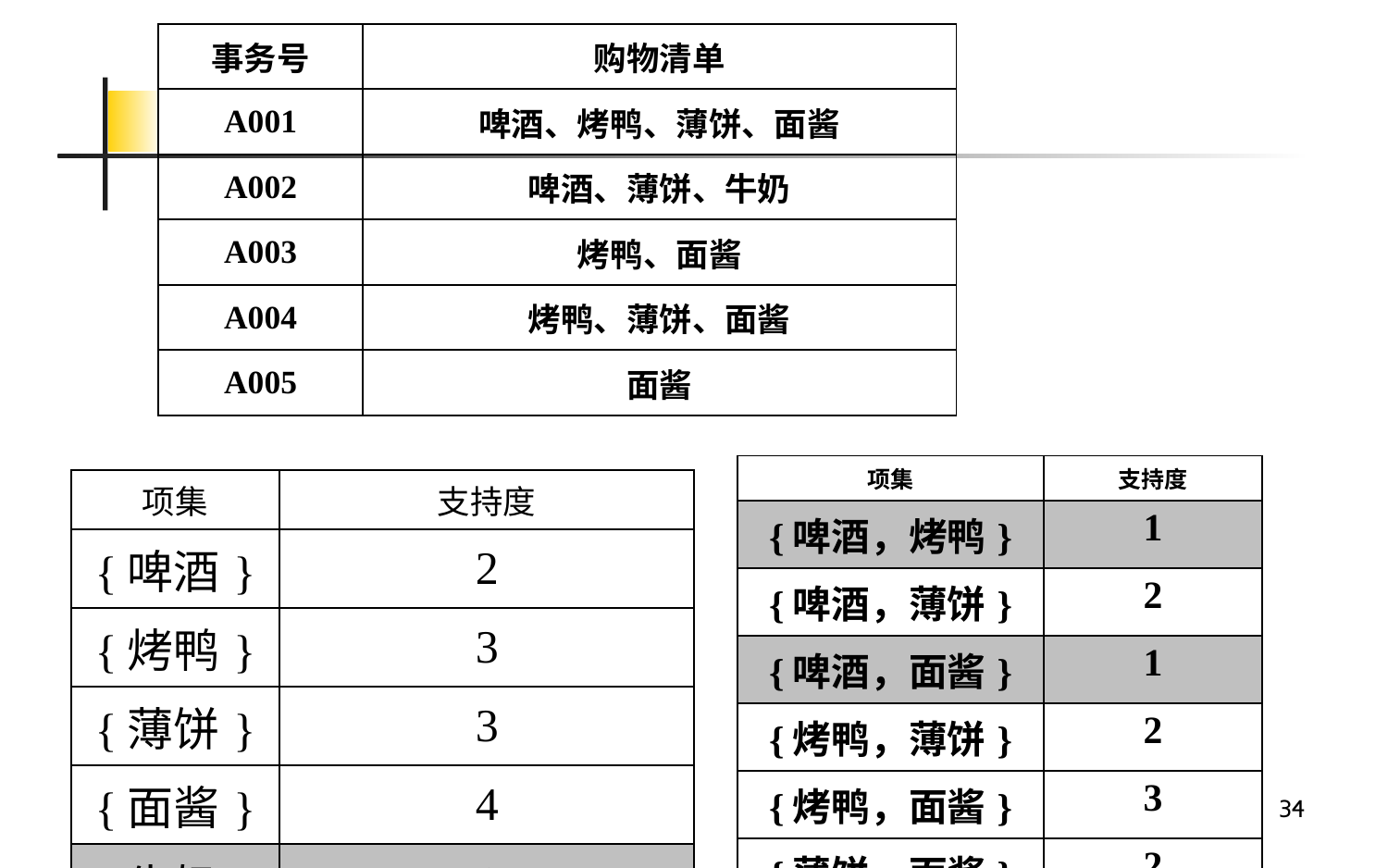

| 事务号 | 购物清单 |
| --- | --- |
| A001 | 啤酒、烤鸭、薄饼、面酱 |
| A002 | 啤酒、薄饼、牛奶 |
| A003 | 烤鸭、面酱 |
| A004 | 烤鸭、薄饼、面酱 |
| A005 | 面酱 |
| 项集 | 支持度 |
| --- | --- |
| {啤酒，烤鸭} | 1 |
| {啤酒，薄饼} | 2 |
| {啤酒，面酱} | 1 |
| {烤鸭，薄饼} | 2 |
| {烤鸭，面酱} | 3 |
| {薄饼，面酱} | 2 |
| 项集 | 支持度 |
| --- | --- |
| {啤酒} | 2 |
| {烤鸭} | 3 |
| {薄饼} | 3 |
| {面酱} | 4 |
| {牛奶} | 1 |
34